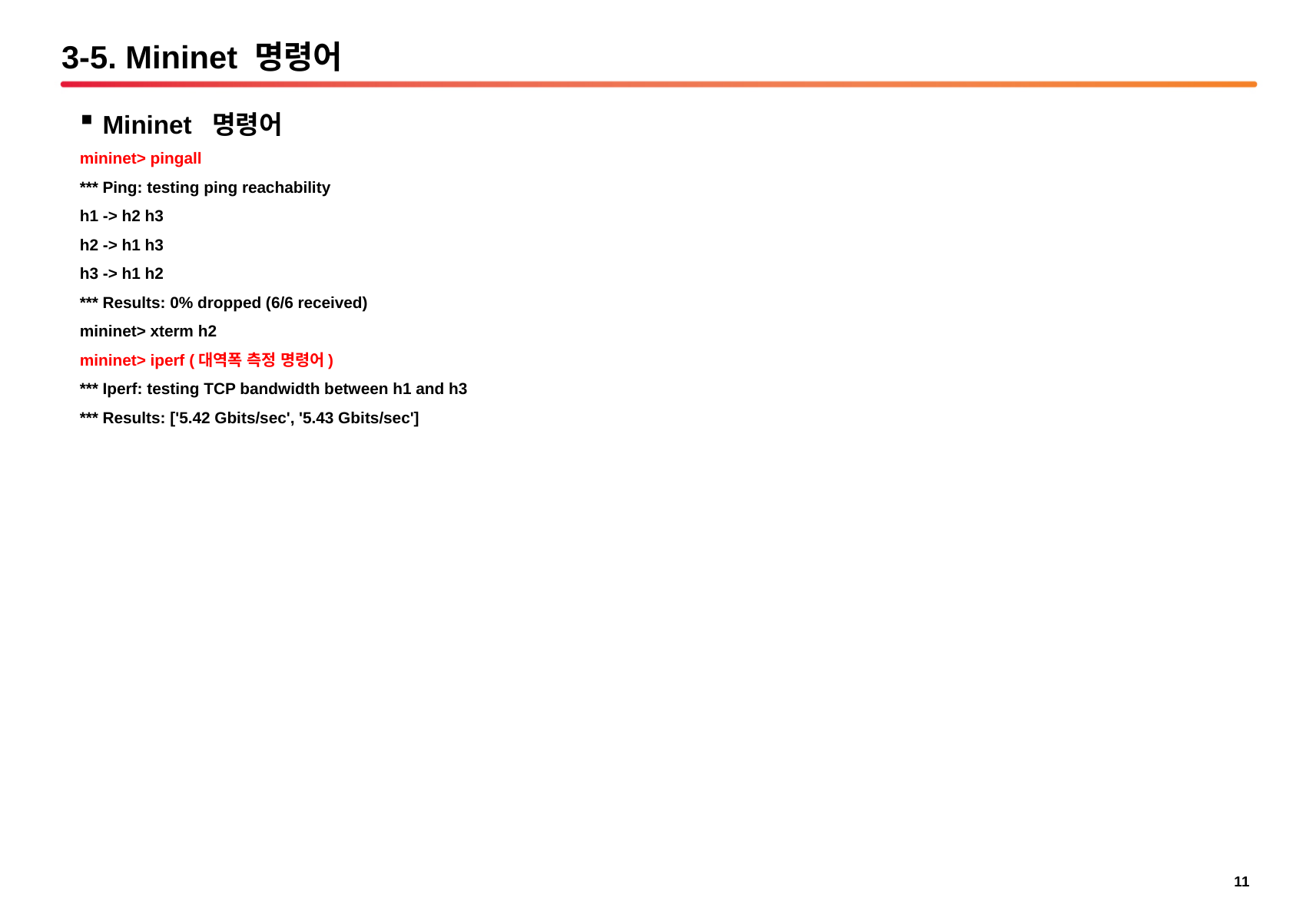

# 3-5. Mininet 명령어
Mininet  명령어
mininet> pingall
*** Ping: testing ping reachability
h1 -> h2 h3
h2 -> h1 h3
h3 -> h1 h2
*** Results: 0% dropped (6/6 received)
mininet> xterm h2
mininet> iperf (대역폭 측정 명령어)
*** Iperf: testing TCP bandwidth between h1 and h3
*** Results: ['5.42 Gbits/sec', '5.43 Gbits/sec']